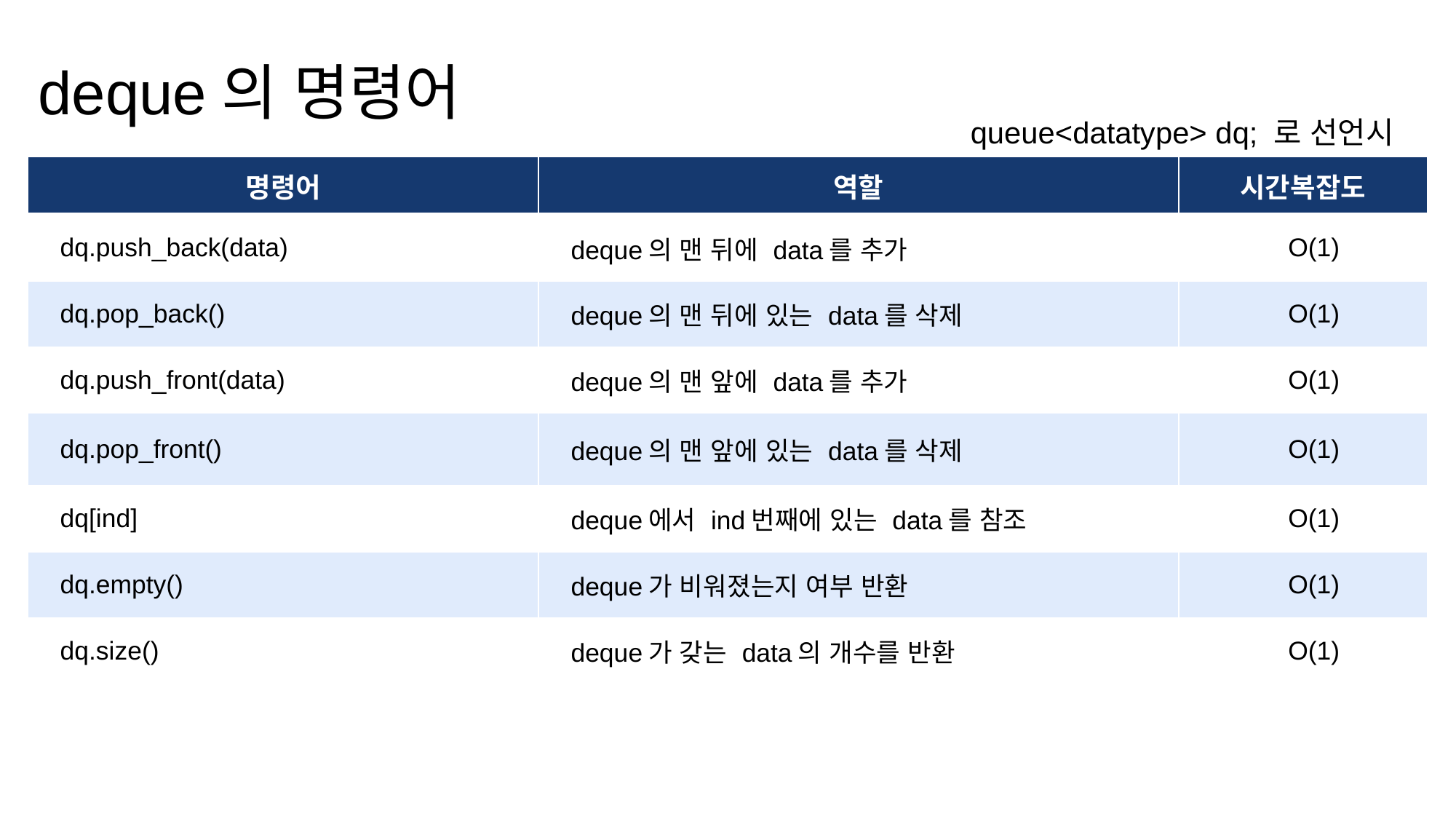

deque의 명령어
queue<datatype> dq; 로 선언시
| 명령어 | 역할 | 시간복잡도 |
| --- | --- | --- |
| dq.push\_back(data) | deque의 맨 뒤에 data를 추가 | O(1) |
| dq.pop\_back() | deque의 맨 뒤에 있는 data를 삭제 | O(1) |
| dq.push\_front(data) | deque의 맨 앞에 data를 추가 | O(1) |
| dq.pop\_front() | deque의 맨 앞에 있는 data를 삭제 | O(1) |
| dq[ind] | deque에서 ind번째에 있는 data를 참조 | O(1) |
| dq.empty() | deque가 비워졌는지 여부 반환 | O(1) |
| dq.size() | deque가 갖는 data의 개수를 반환 | O(1) |